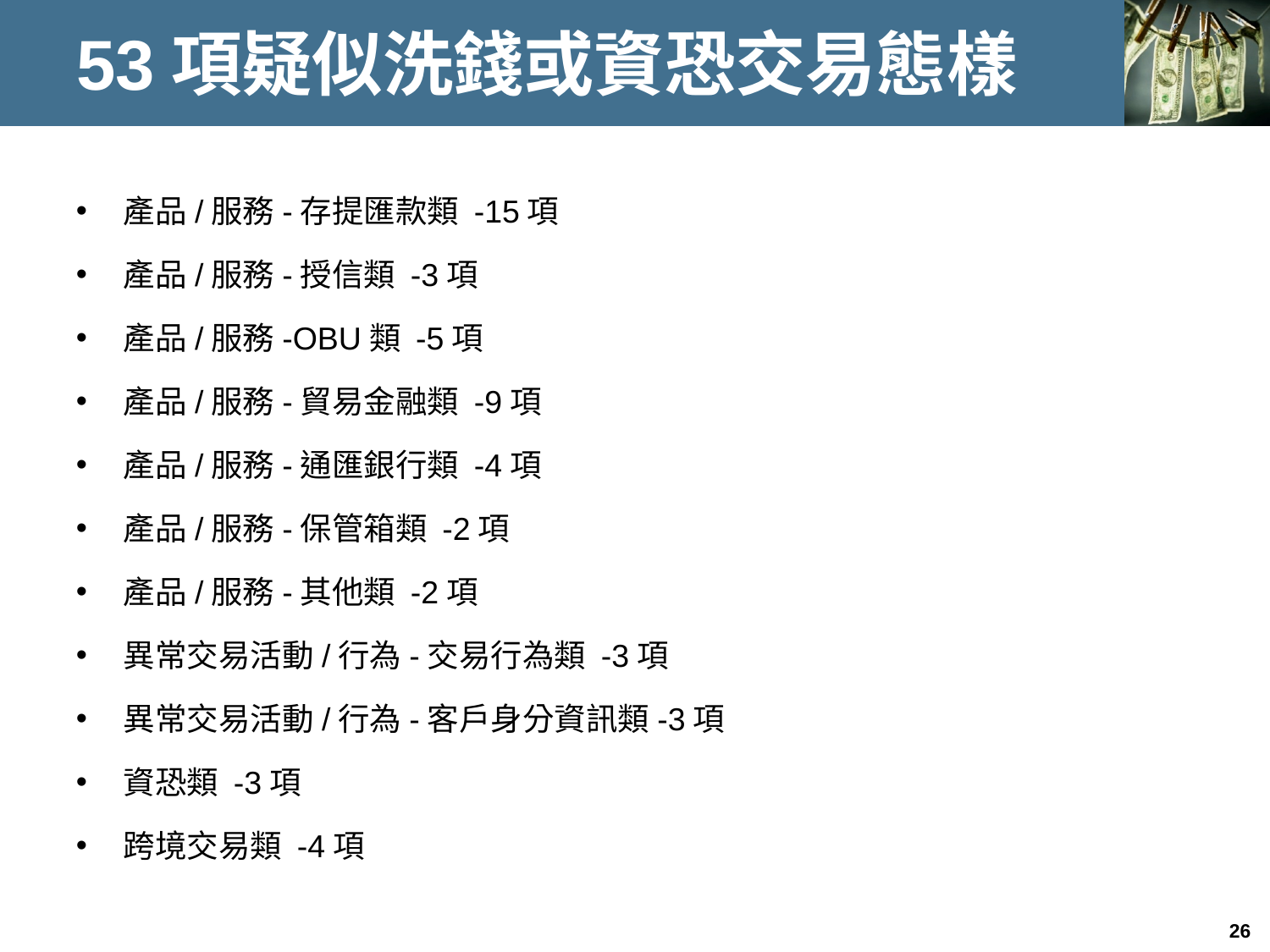

# 53項疑似洗錢或資恐交易態樣
產品/服務-存提匯款類 -15項
產品/服務-授信類 -3項
產品/服務-OBU類 -5項
產品/服務-貿易金融類 -9項
產品/服務-通匯銀行類 -4項
產品/服務-保管箱類 -2項
產品/服務-其他類 -2項
異常交易活動/行為-交易行為類 -3項
異常交易活動/行為-客戶身分資訊類-3項
資恐類 -3項
跨境交易類 -4項
26